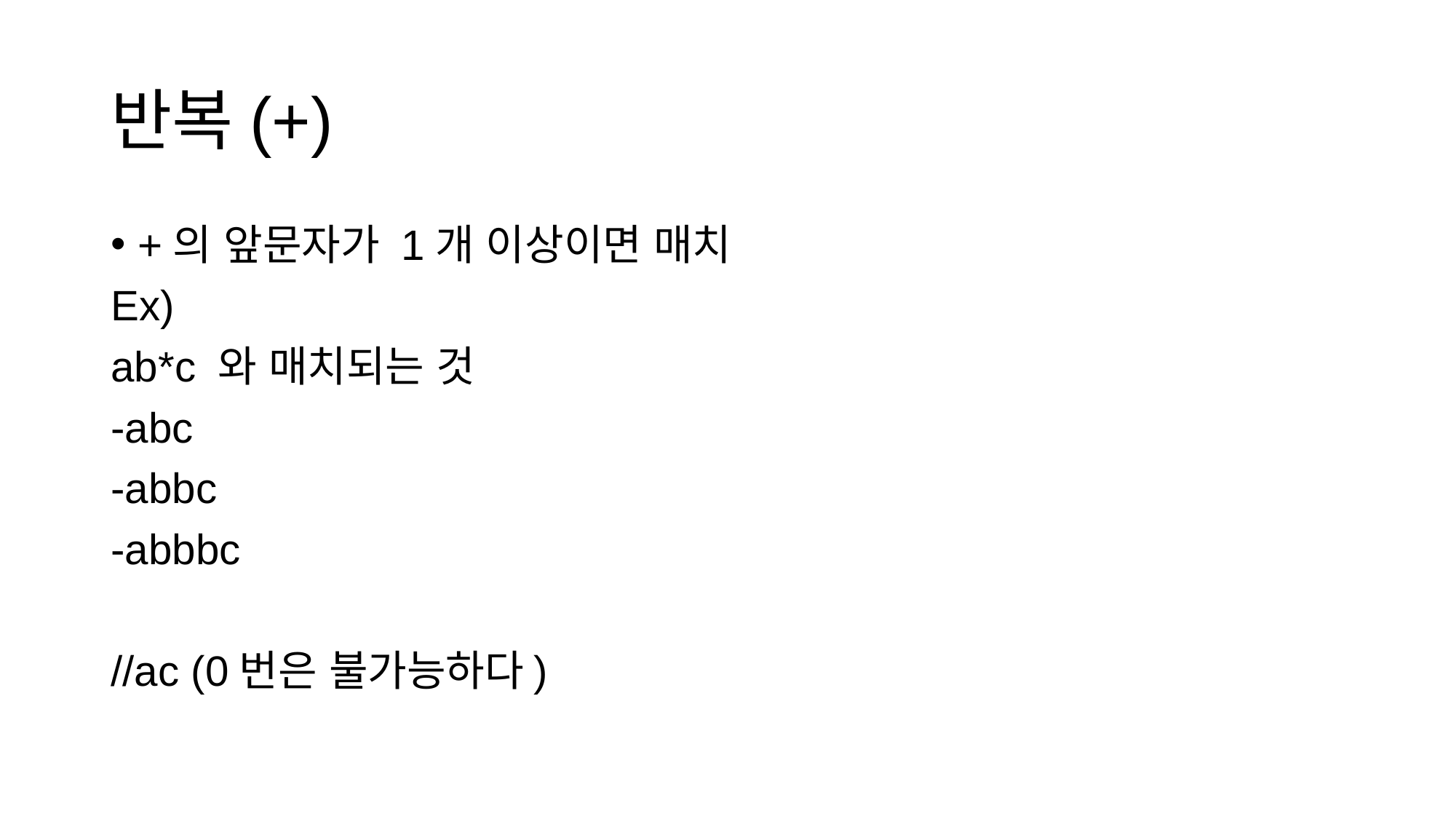

# 반복(+)
+의 앞문자가 1개 이상이면 매치
Ex)
ab*c 와 매치되는 것
-abc
-abbc
-abbbc

//ac (0번은 불가능하다)